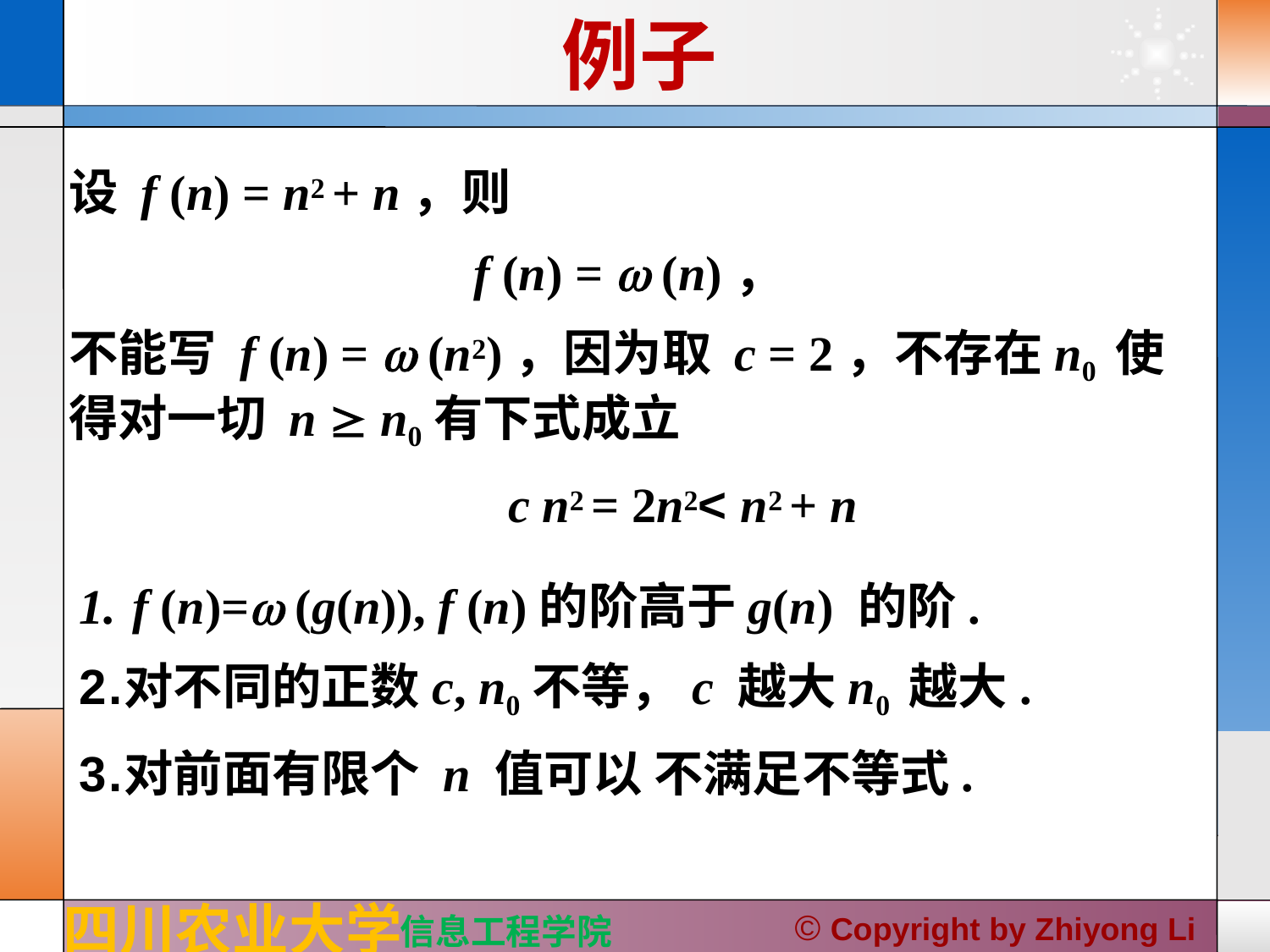

# 例子
设 f (n) = n2 + n，则
f (n) = ω (n)，
不能写 f (n) = ω (n2)，因为取 c = 2，不存在n0 使得对一切 n ≥ n0有下式成立
                      c n2 = 2n2< n2 + n
f (n)=ω (g(n)), f (n)的阶高于g(n) 的阶.
对不同的正数c, n0不等，c 越大n0 越大.
对前面有限个 n 值可以 不满足不等式.